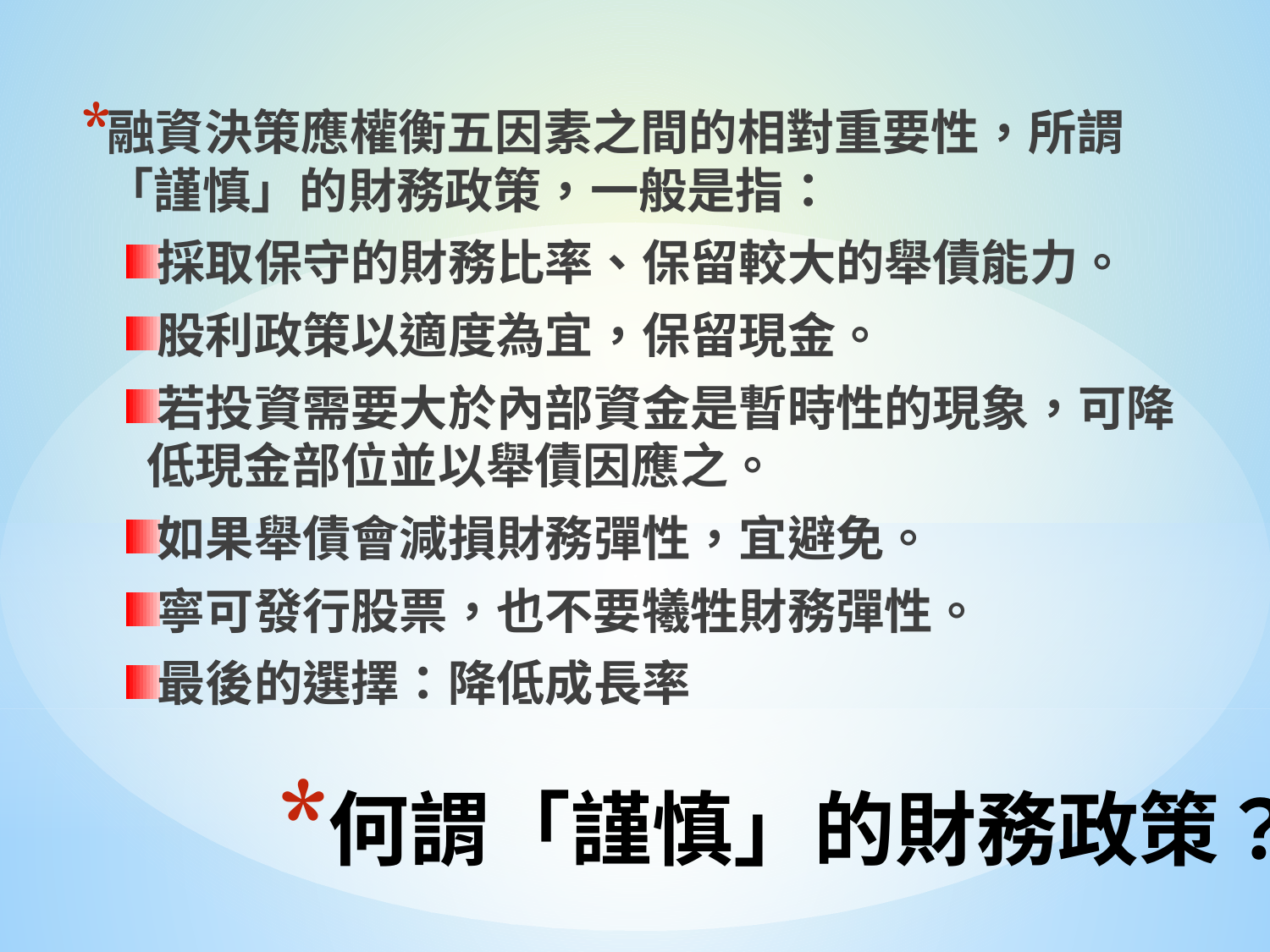

融資決策應權衡五因素之間的相對重要性，所謂「謹慎」的財務政策，一般是指：
採取保守的財務比率、保留較大的舉債能力。
股利政策以適度為宜，保留現金。
若投資需要大於內部資金是暫時性的現象，可降低現金部位並以舉債因應之。
如果舉債會減損財務彈性，宜避免。
寧可發行股票，也不要犧牲財務彈性。
最後的選擇：降低成長率

# 何謂「謹慎」的財務政策？